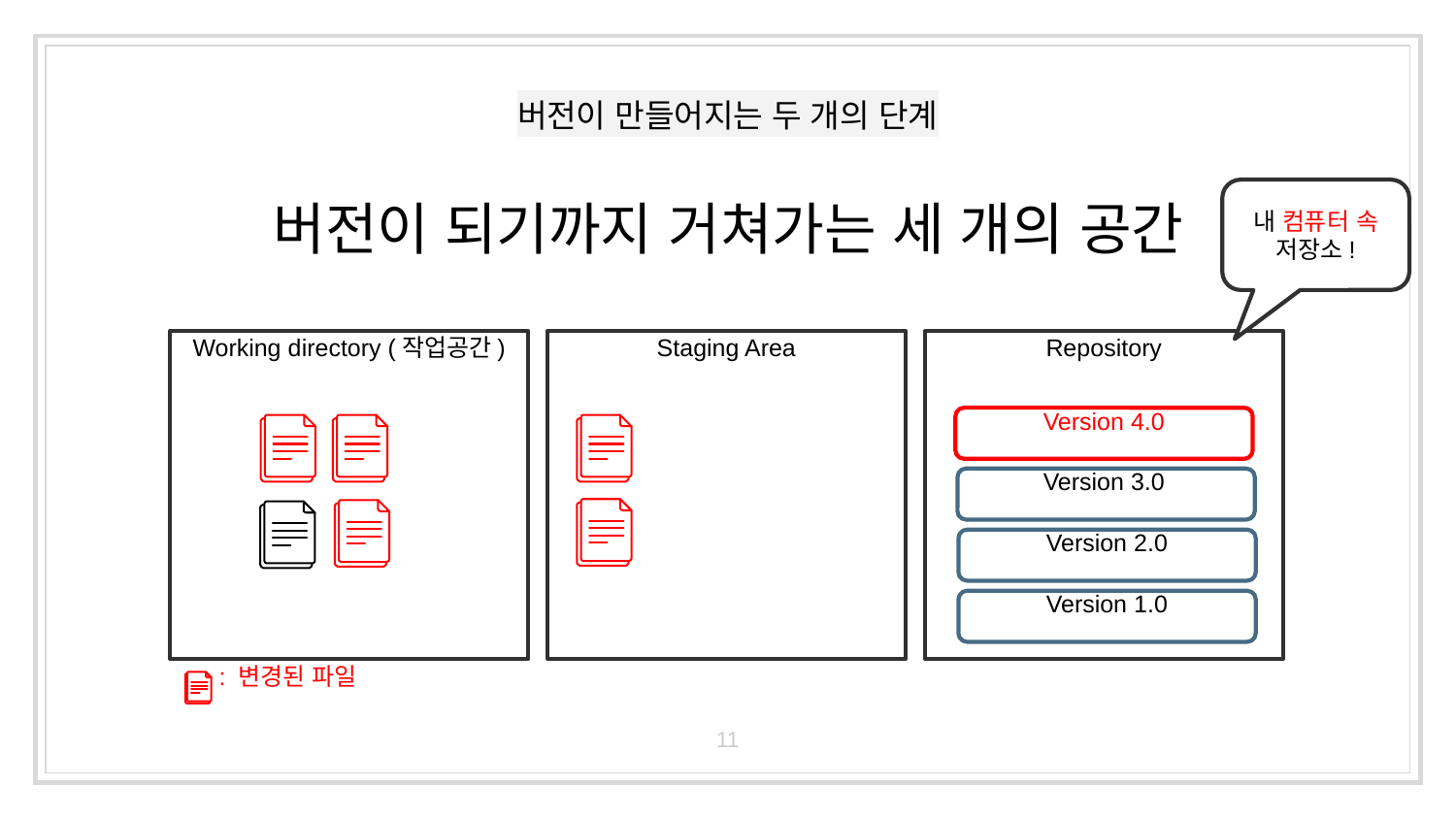

# 버전이 만들어지는 두 개의 단계
버전이 되기까지 거쳐가는 세 개의 공간
내 컴퓨터 속
저장소!
Working directory (작업공간)

Repository

Version 3.0

Version 2.0

Version 1.0

Staging Area

Version 4.0

: 변경된 파일

11